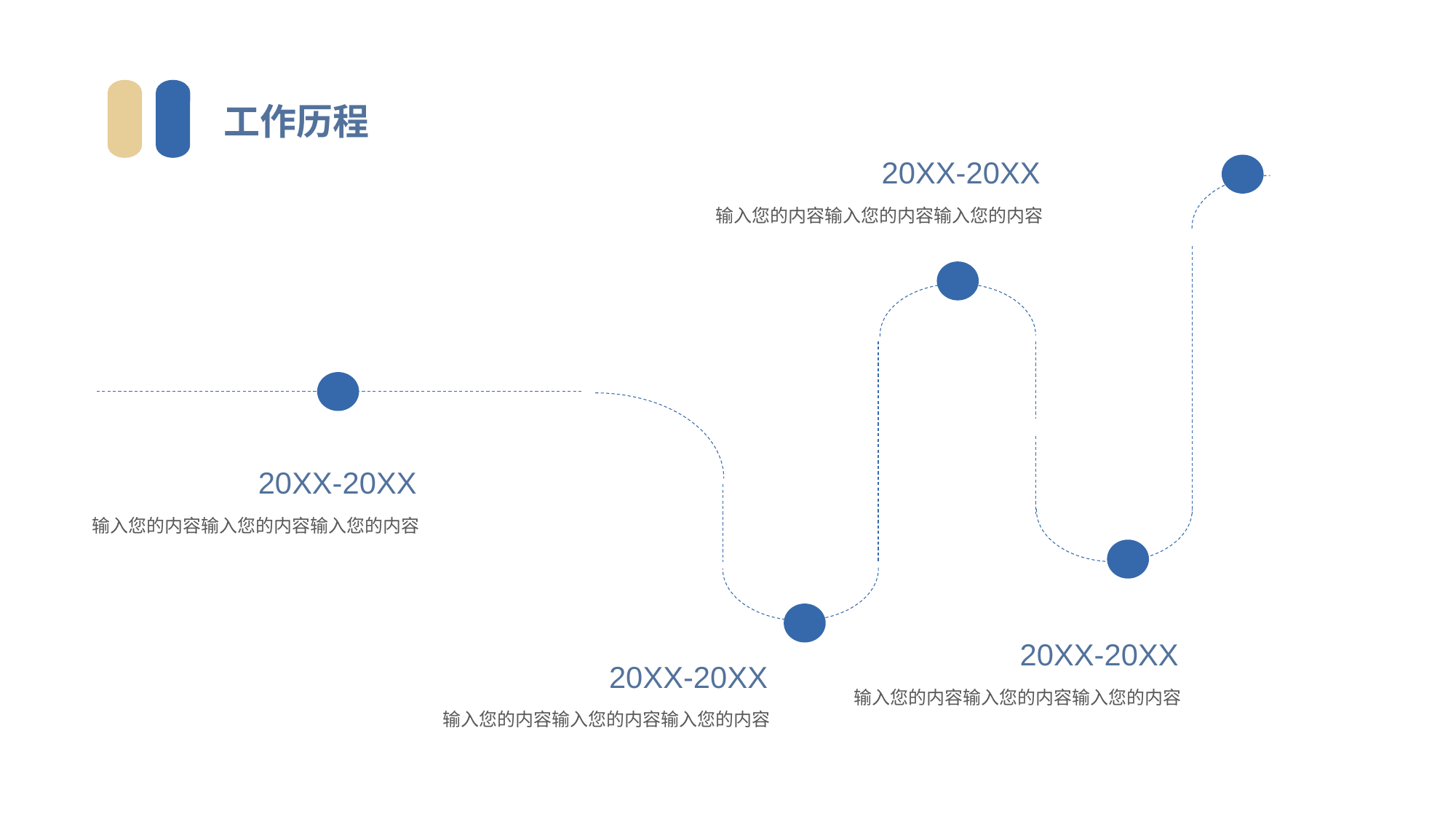

工作历程
20XX-20XX
输入您的内容输入您的内容输入您的内容

20XX-20XX
输入您的内容输入您的内容输入您的内容
20XX-20XX
输入您的内容输入您的内容输入您的内容
20XX-20XX
输入您的内容输入您的内容输入您的内容